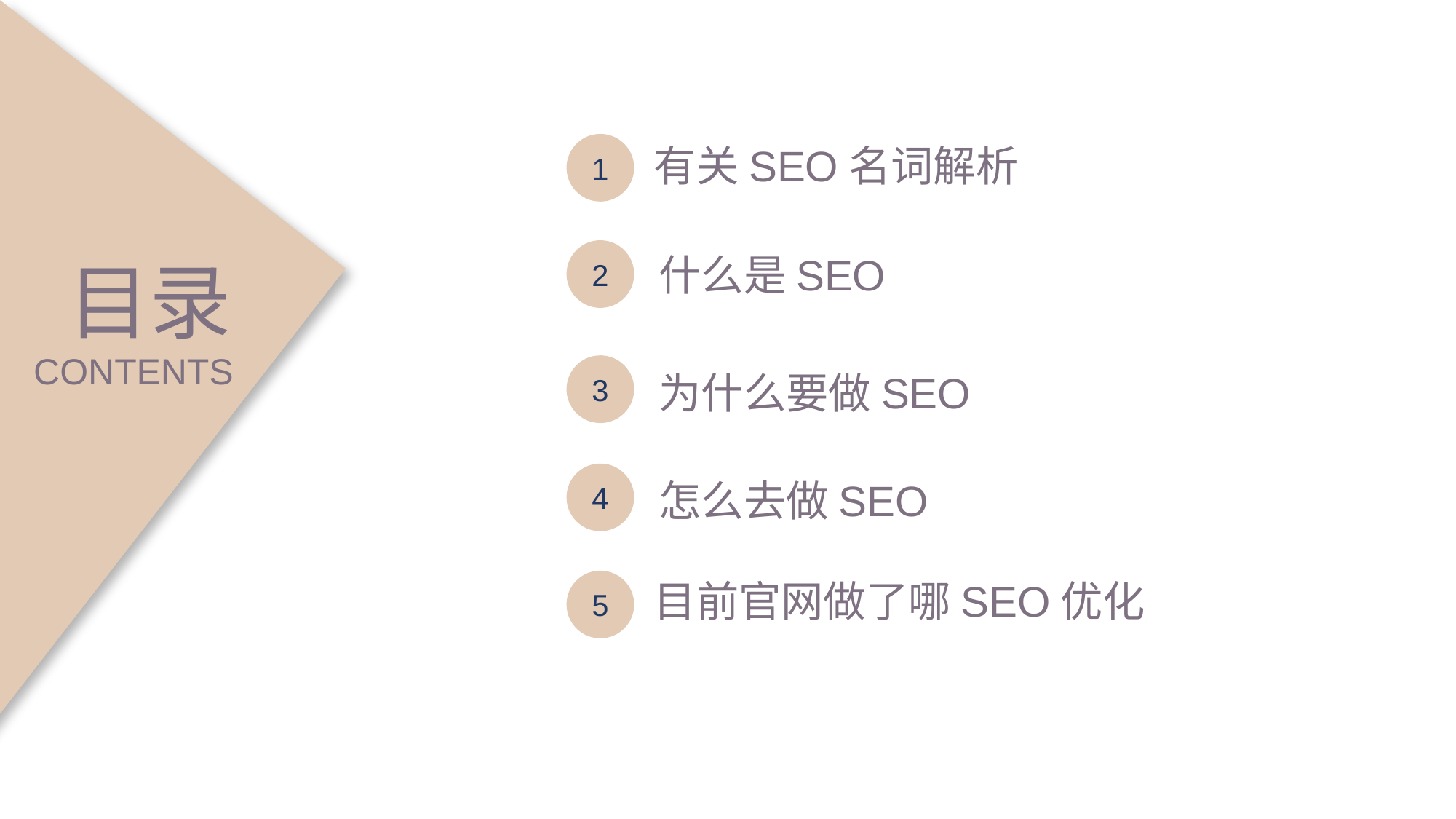

1
有关SEO名词解析

2
什么是SEO
目录
CONTENTS
3
为什么要做SEO
4
怎么去做SEO
目前官网做了哪SEO优化
5